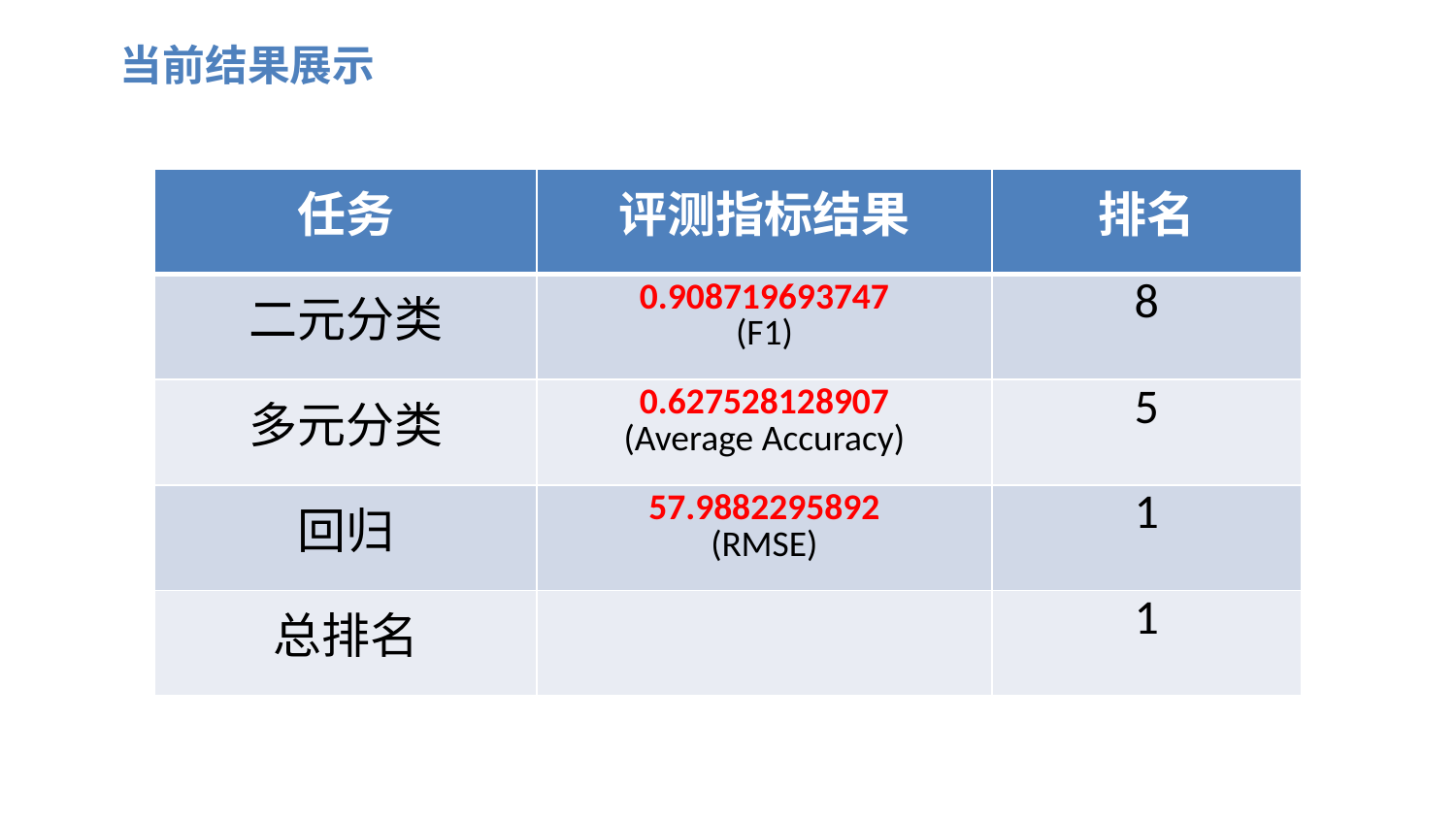

当前结果展示
| 任务 | 评测指标结果 | 排名 |
| --- | --- | --- |
| 二元分类 | 0.908719693747 (F1) | 8 |
| 多元分类 | 0.627528128907 (Average Accuracy) | 5 |
| 回归 | 57.9882295892 (RMSE) | 1 |
| 总排名 |  | 1 |